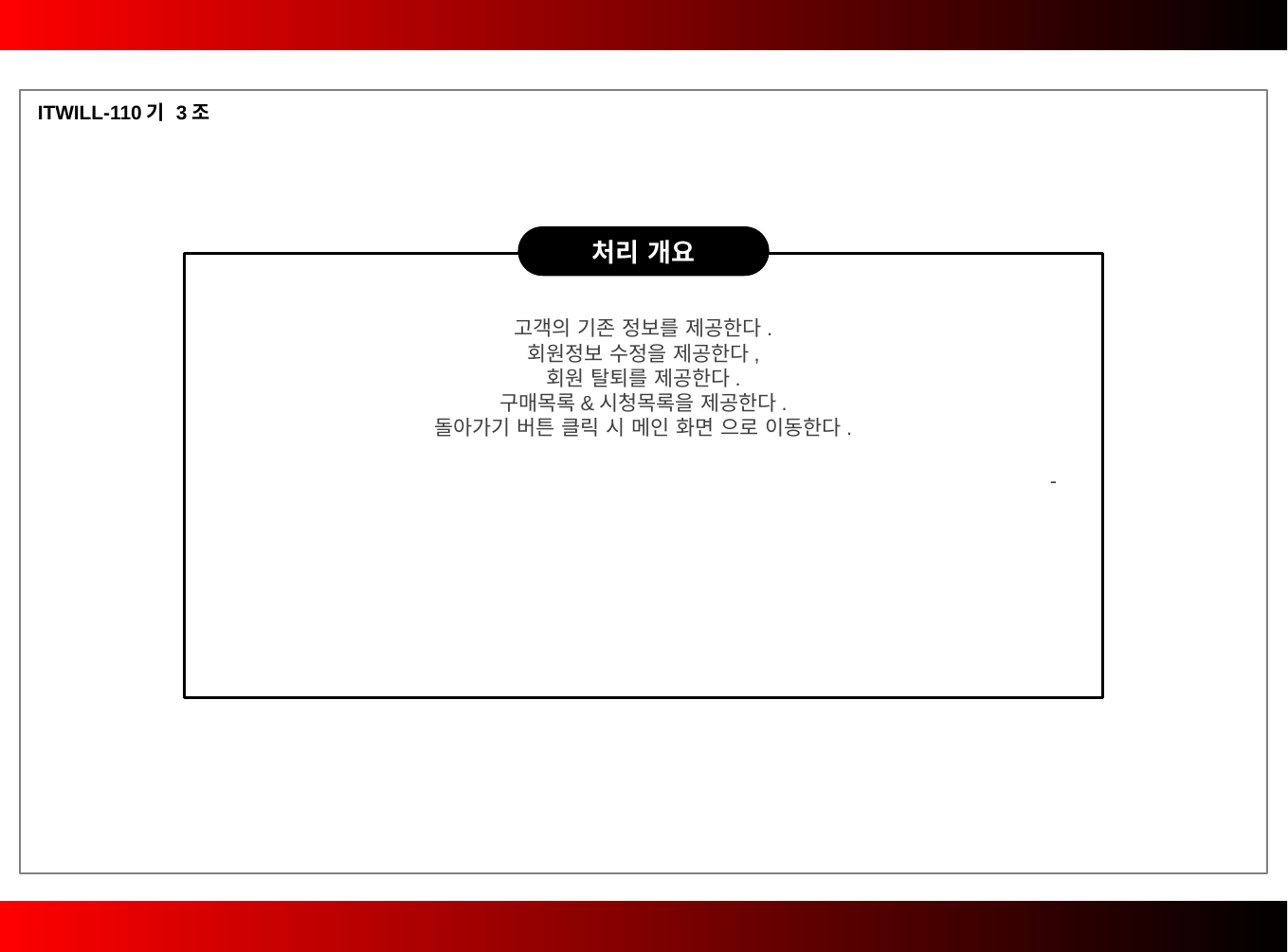

ITWILL-110기 3조
처리 개요

고객의 기존 정보를 제공한다.
회원정보 수정을 제공한다,
회원 탈퇴를 제공한다.
구매목록&시청목록을 제공한다.
돌아가기 버튼 클릭 시 메인 화면 으로 이동한다.

-